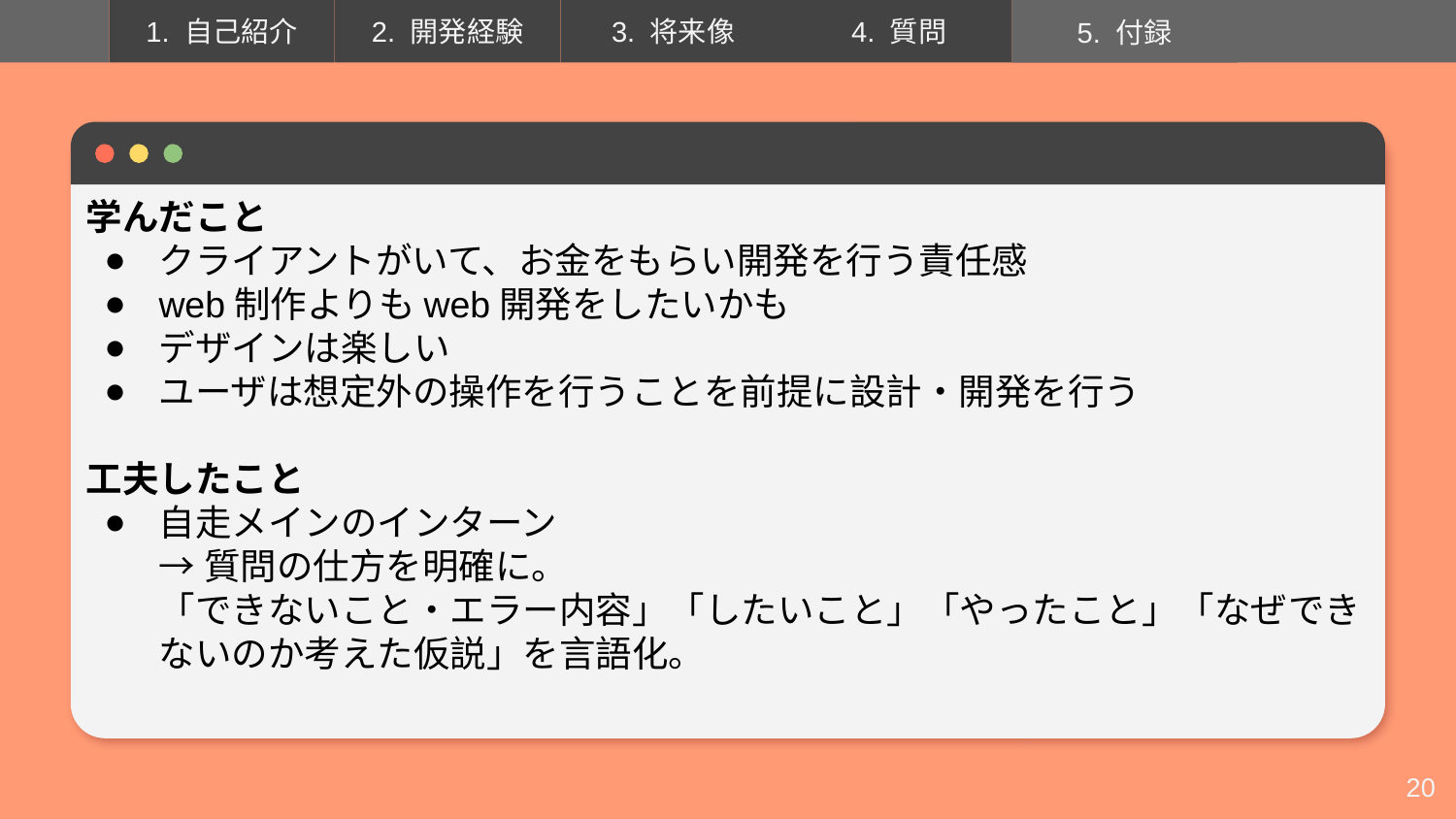

5. 付録
学んだこと
クライアントがいて、お金をもらい開発を行う責任感
web制作よりもweb開発をしたいかも
デザインは楽しい
ユーザは想定外の操作を行うことを前提に設計・開発を行う

工夫したこと
自走メインのインターン
→質問の仕方を明確に。
「できないこと・エラー内容」「したいこと」「やったこと」「なぜできないのか考えた仮説」を言語化。
20